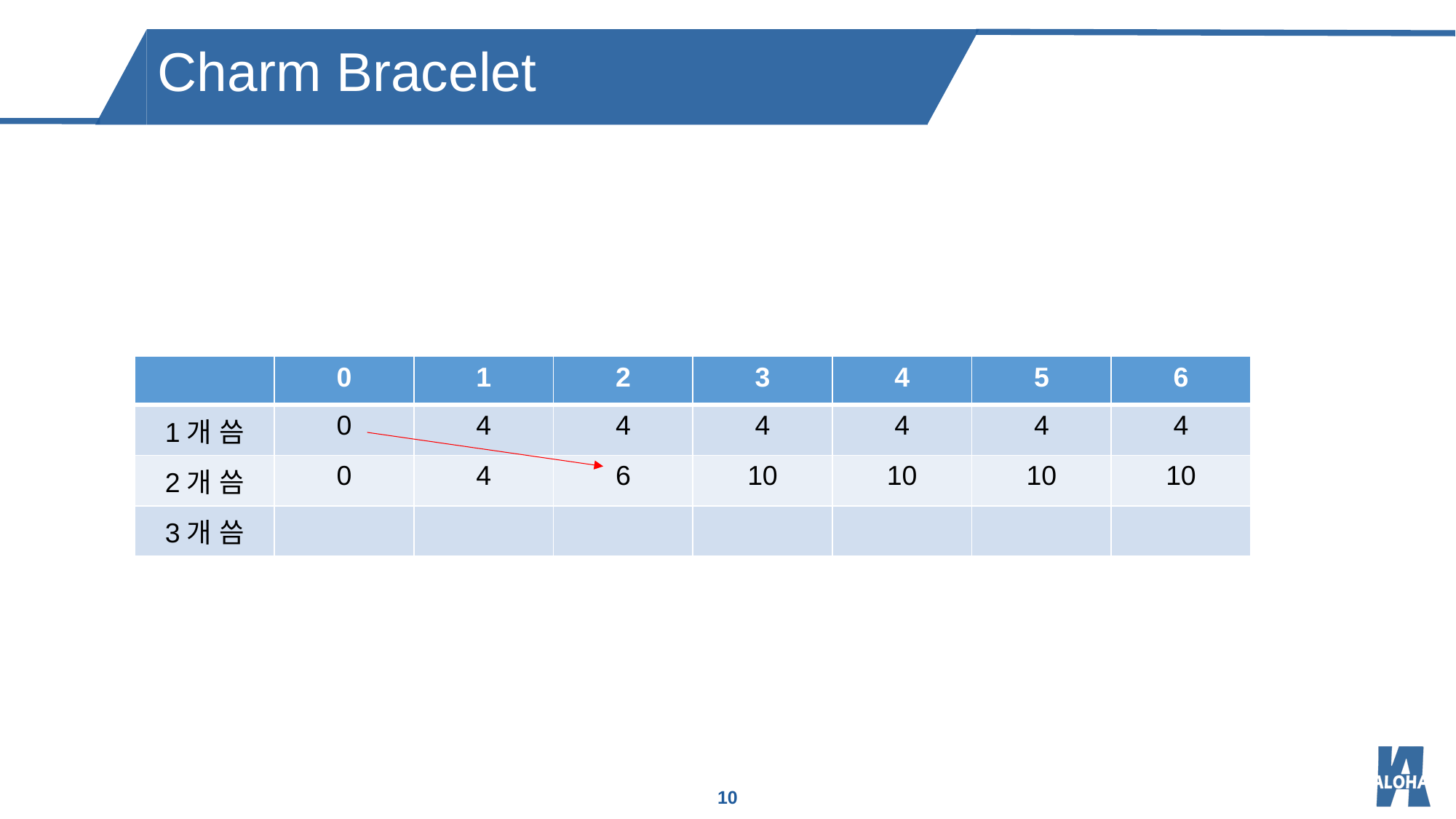

Charm Bracelet
|  | 0 | 1 | 2 | 3 | 4 | 5 | 6 |
| --- | --- | --- | --- | --- | --- | --- | --- |
| 1개 씀 | 0 | 4 | 4 | 4 | 4 | 4 | 4 |
| 2개 씀 | 0 | 4 | 6 | 10 | 10 | 10 | 10 |
| 3개 씀 |  |  |  |  |  |  |  |
10